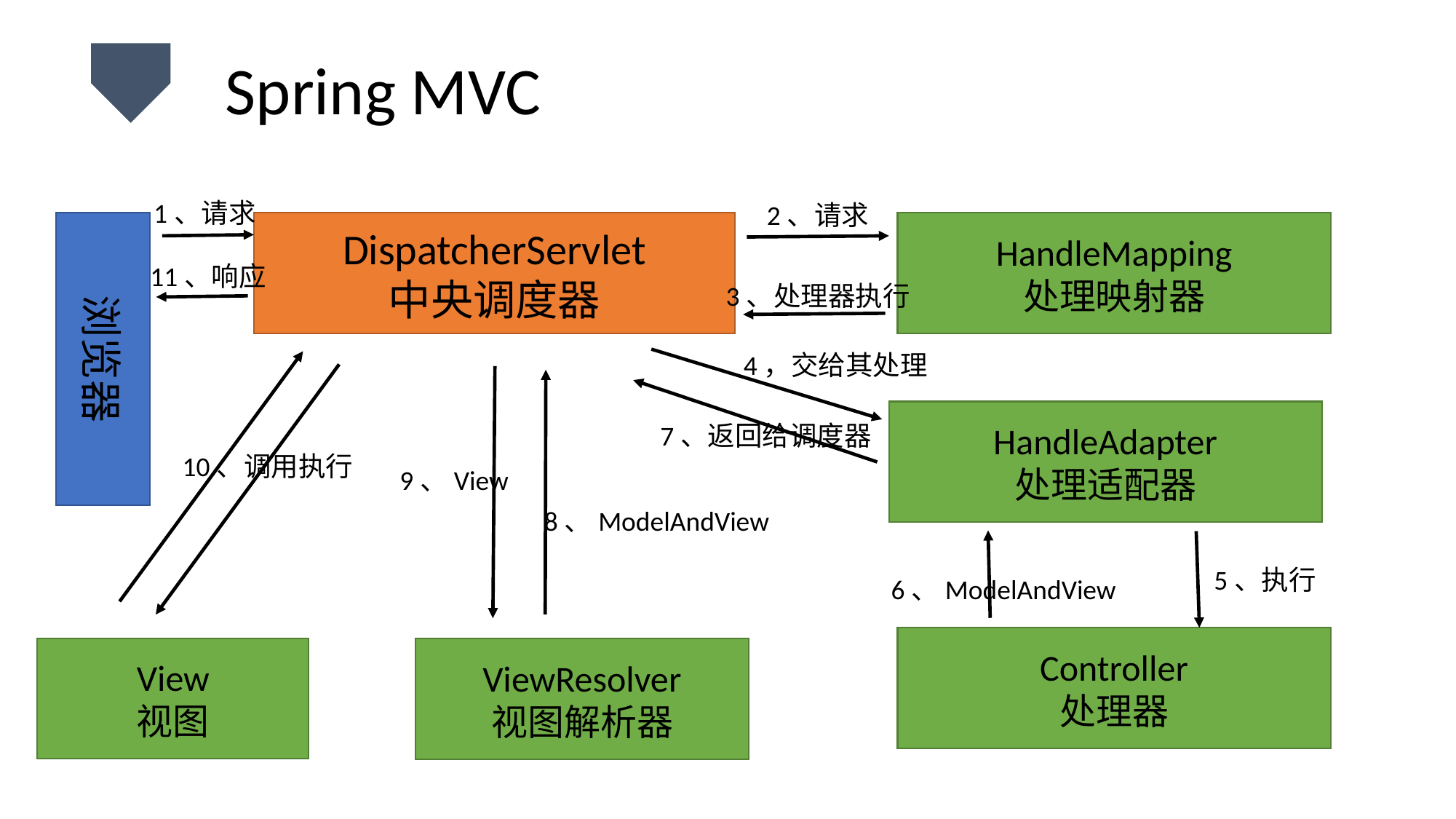

# Spring MVC
1、请求
2、请求
浏览器
DispatcherServlet
中央调度器
HandleMapping
处理映射器
11、响应
3、处理器执行
4，交给其处理
HandleAdapter
处理适配器
7、返回给调度器
10、调用执行
9、View
8、ModelAndView
5、执行
6、ModelAndView
Controller
处理器
View
视图
ViewResolver
视图解析器